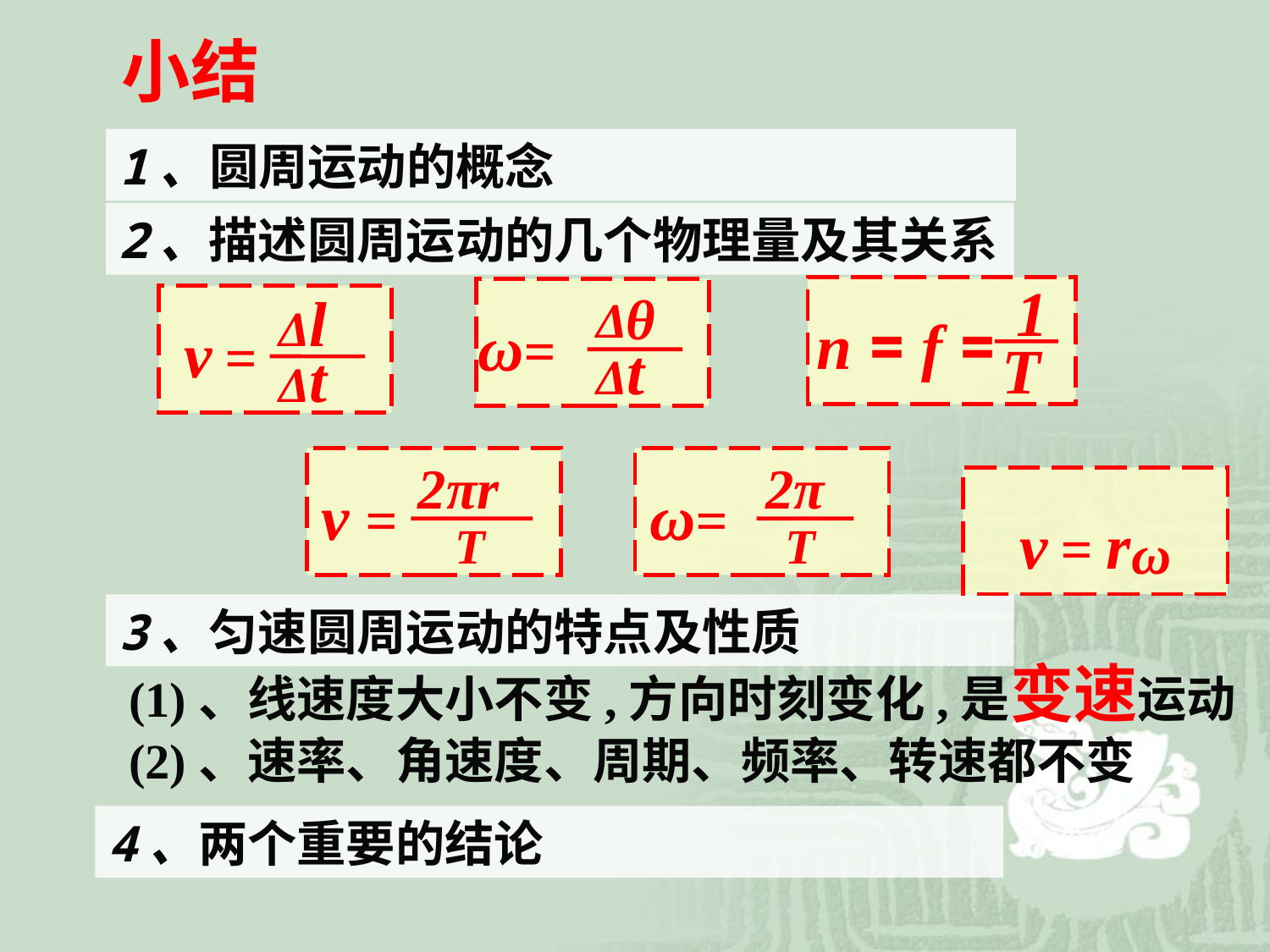

小结
1、圆周运动的概念
2、描述圆周运动的几个物理量及其关系
1
n = f =
T

Δl
v =
Δt

θ

Δ
ω=
Δt

2πr

v =
T

2π

ω=
T

v = rω
3、匀速圆周运动的特点及性质
(1)、线速度大小不变,方向时刻变化,是变速运动
(2)、速率、角速度、周期、频率、转速都不变
4、两个重要的结论